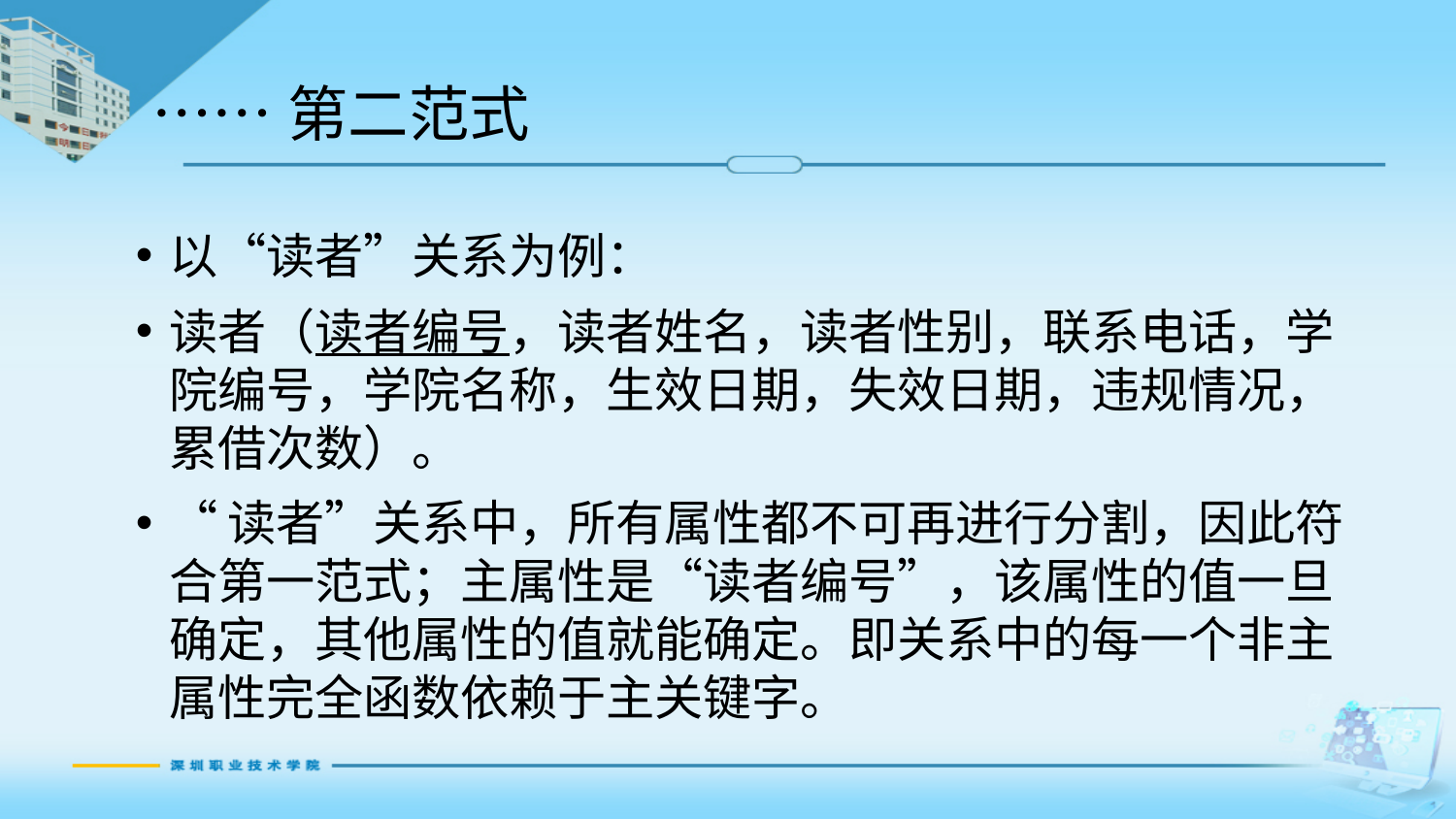

# ……第二范式
以“读者”关系为例：
读者（读者编号，读者姓名，读者性别，联系电话，学院编号，学院名称，生效日期，失效日期，违规情况，累借次数）。
“读者”关系中，所有属性都不可再进行分割，因此符合第一范式；主属性是“读者编号”，该属性的值一旦确定，其他属性的值就能确定。即关系中的每一个非主属性完全函数依赖于主关键字。